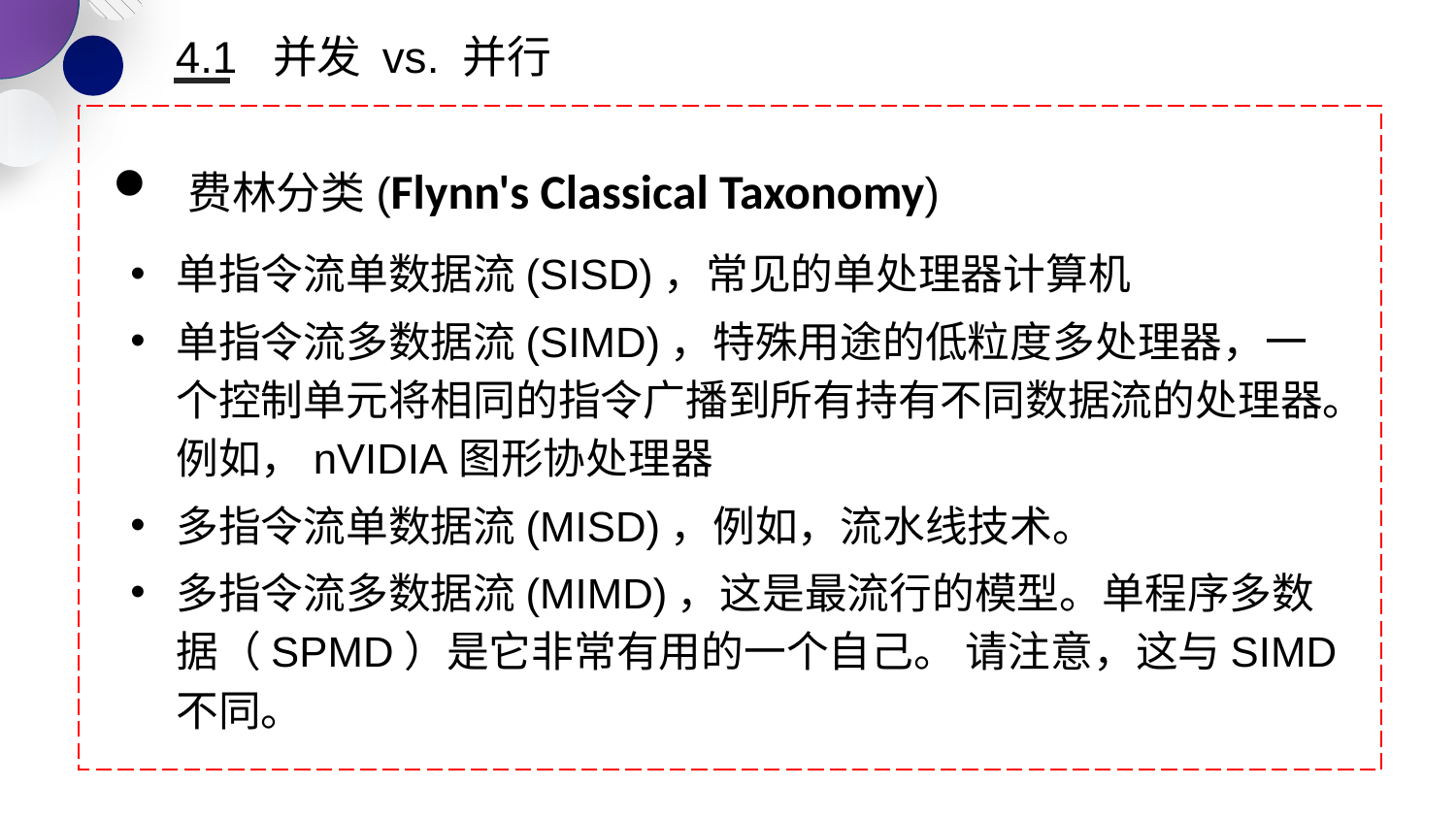

4.1  并发 vs. 并行

  费林分类(Flynn's Classical Taxonomy)
单指令流单数据流(SISD)，常见的单处理器计算机
单指令流多数据流(SIMD)，特殊用途的低粒度多处理器，一个控制单元将相同的指令广播到所有持有不同数据流的处理器。例如，nVIDIA图形协处理器
多指令流单数据流(MISD)，例如，流水线技术。
多指令流多数据流(MIMD)，这是最流行的模型。单程序多数据（SPMD）是它非常有用的一个自己。 请注意，这与SIMD不同。